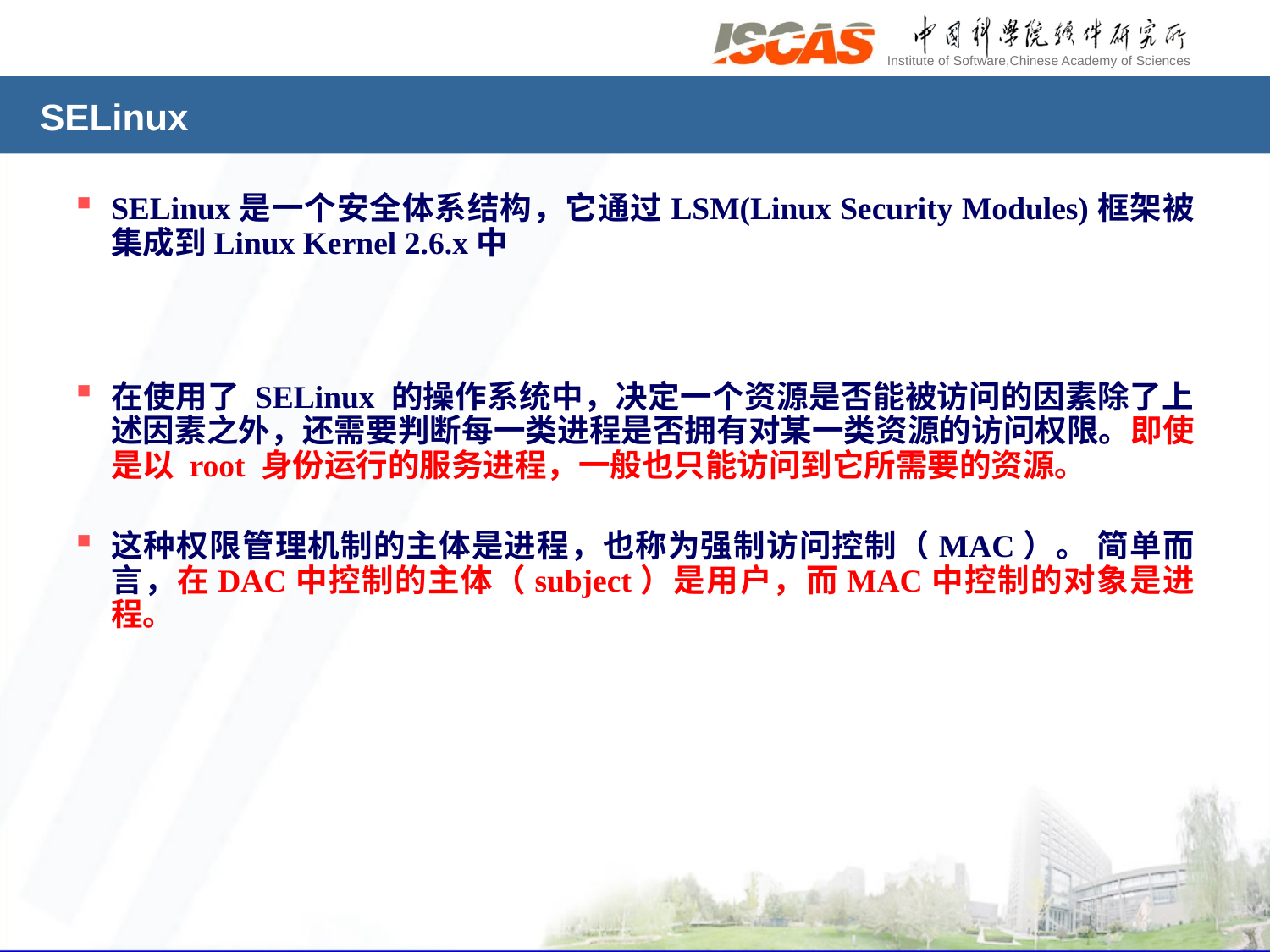

# SELinux
SELinux是一个安全体系结构，它通过LSM(Linux Security Modules)框架被集成到Linux Kernel 2.6.x中

在使用了 SELinux 的操作系统中，决定一个资源是否能被访问的因素除了上述因素之外，还需要判断每一类进程是否拥有对某一类资源的访问权限。即使是以 root 身份运行的服务进程，一般也只能访问到它所需要的资源。

这种权限管理机制的主体是进程，也称为强制访问控制（MAC）。 简单而言，在DAC中控制的主体（subject）是用户，而MAC中控制的对象是进程。